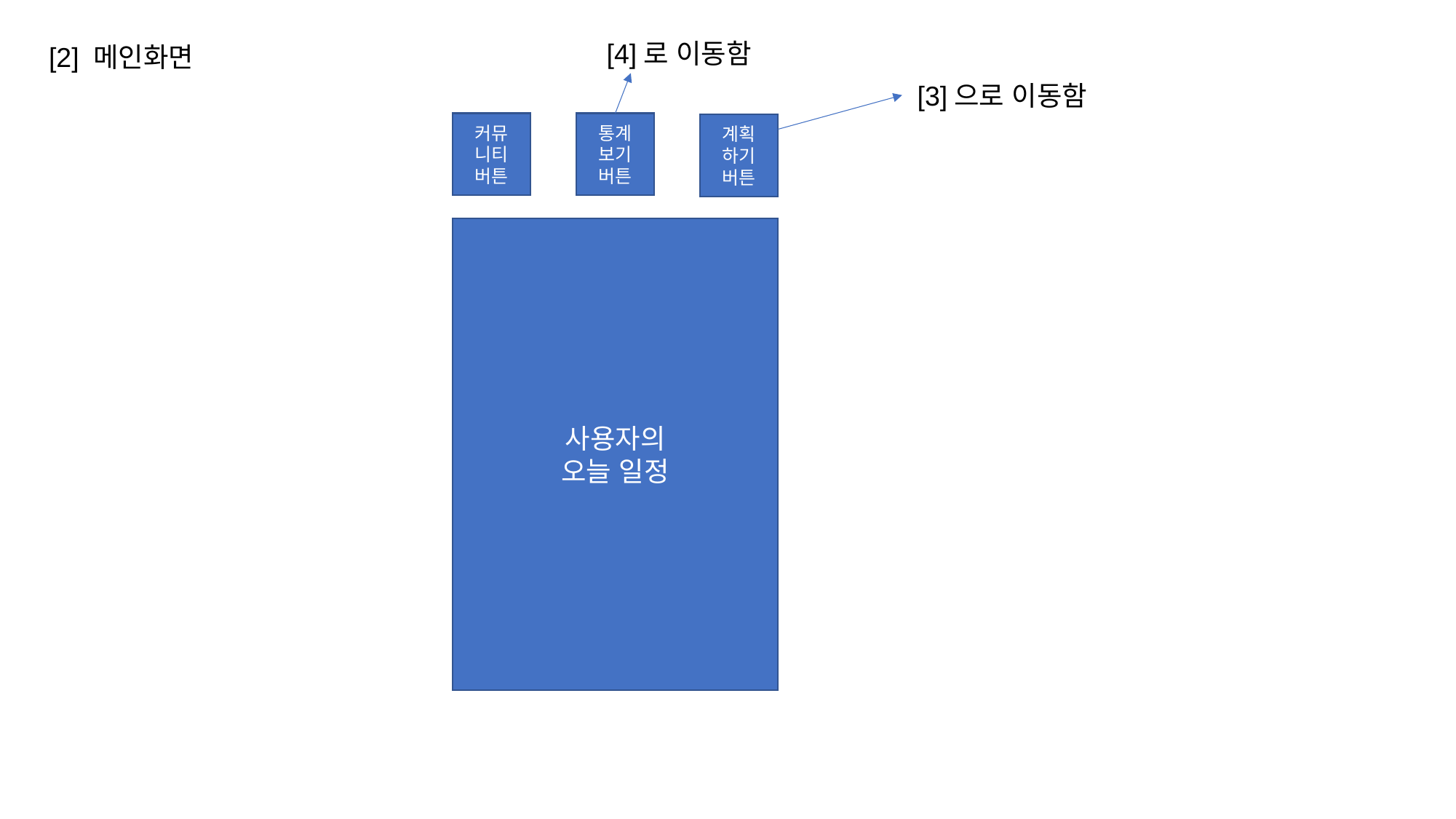

[4]로 이동함
[2] 메인화면
[3]으로 이동함
커뮤
니티
버튼
통계
보기
버튼
계획
하기
버튼
사용자의
오늘 일정